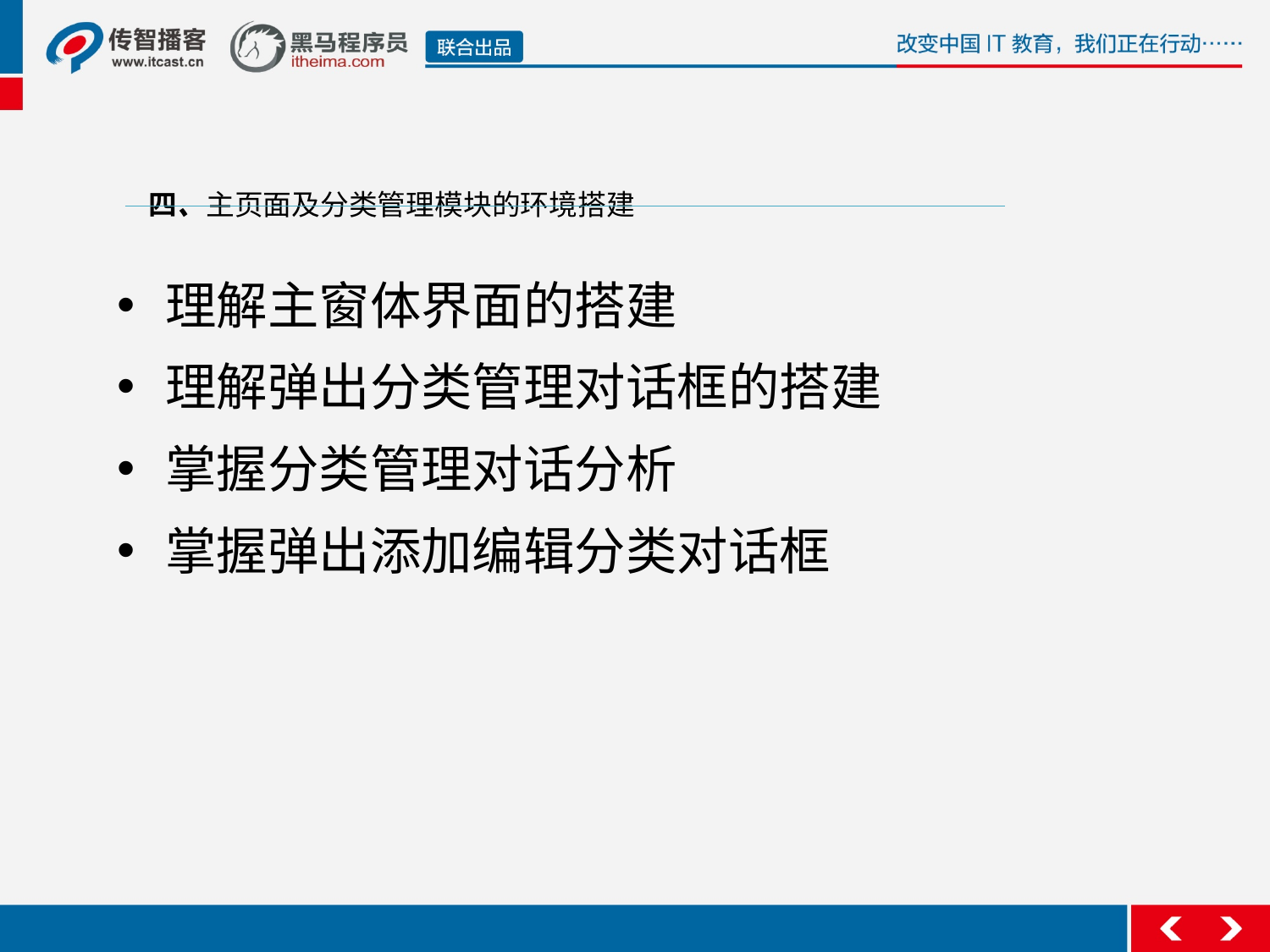

四、主页面及分类管理模块的环境搭建
理解主窗体界面的搭建
理解弹出分类管理对话框的搭建
掌握分类管理对话分析
掌握弹出添加编辑分类对话框